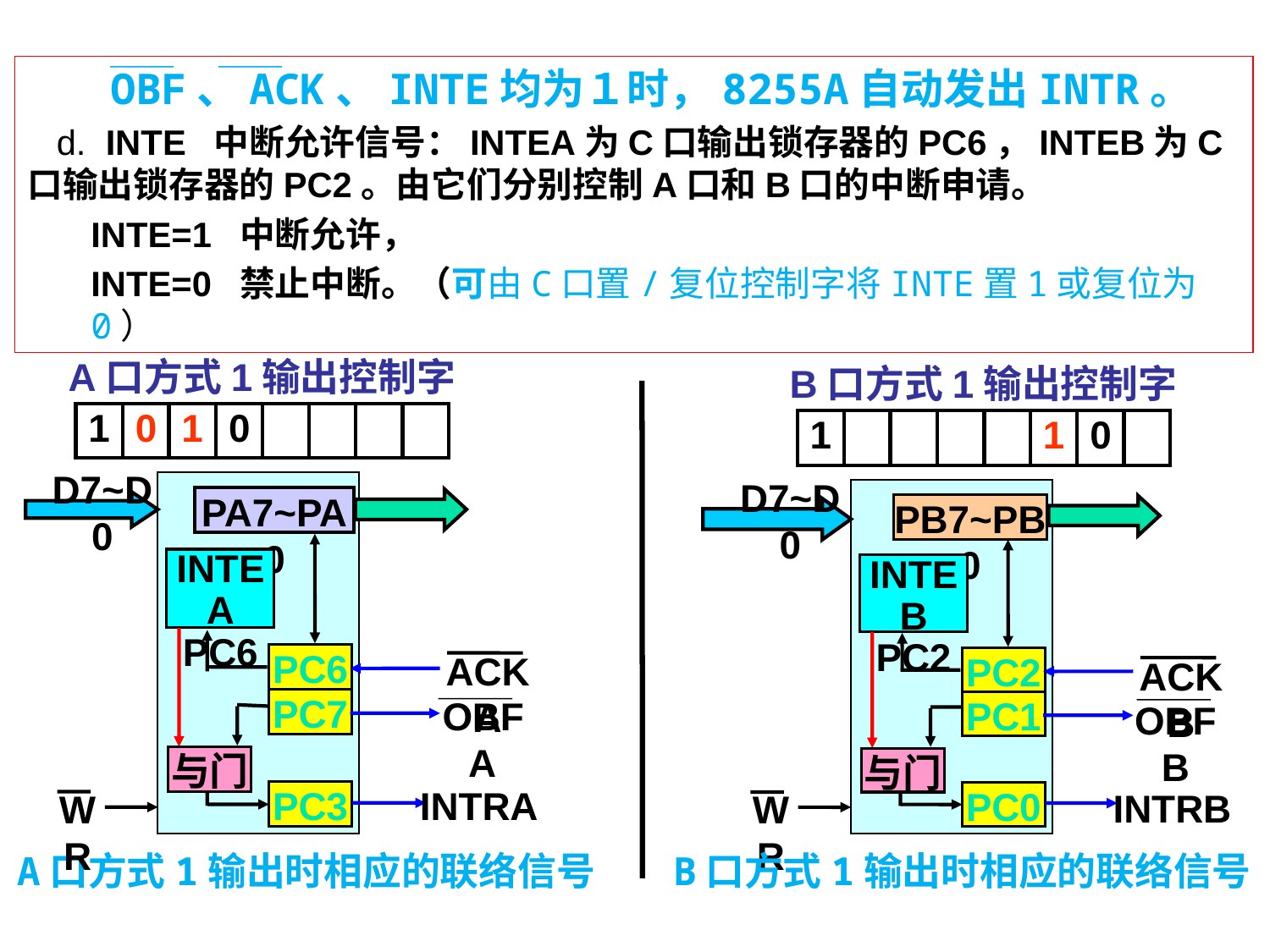

OBF、ACK、INTE均为１时，8255A自动发出INTR。
   d.  INTE  中断允许信号：INTEA为C口输出锁存器的PC6，INTEB为C口输出锁存器的PC2。由它们分别控制A口和B口的中断申请。
INTE=1  中断允许，
INTE=0  禁止中断。（可由C口置/复位控制字将INTE置1或复位为0）

A口方式1输出控制字
B口方式1输出控制字
1
0
1
0

1

1
0

D7~D0

PA7~PA0

INTEA
PC6

PC6
ACKA

INTRA
OBFA

PC7

与门
PC3
WR

D7~D0

PB7~PB0

INTEB
PC2

PC2
ACKB

INTRB

PC1
OBFB

与门
PC0
WR

A口方式1输出时相应的联络信号
B口方式1输出时相应的联络信号